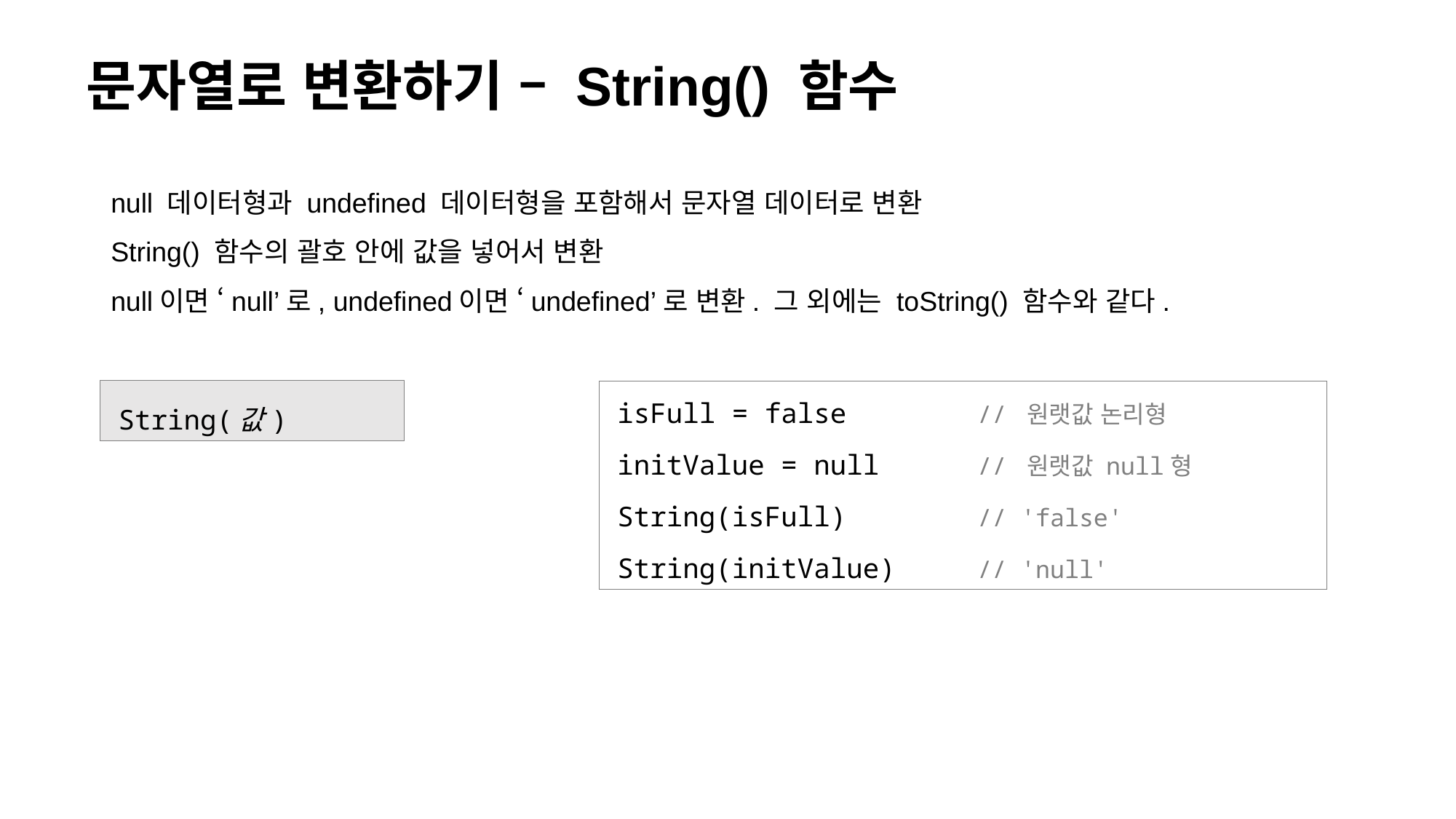

# 문자열로 변환하기 – String() 함수
null 데이터형과 undefined 데이터형을 포함해서 문자열 데이터로 변환
String() 함수의 괄호 안에 값을 넣어서 변환
null이면 ‘null’로, undefined이면 ‘undefined’로 변환. 그 외에는 toString() 함수와 같다.
String(값)
isFull = false        // 원랫값 논리형
initValue = null      // 원랫값 null형
String(isFull)        // 'false'
String(initValue)     // 'null'